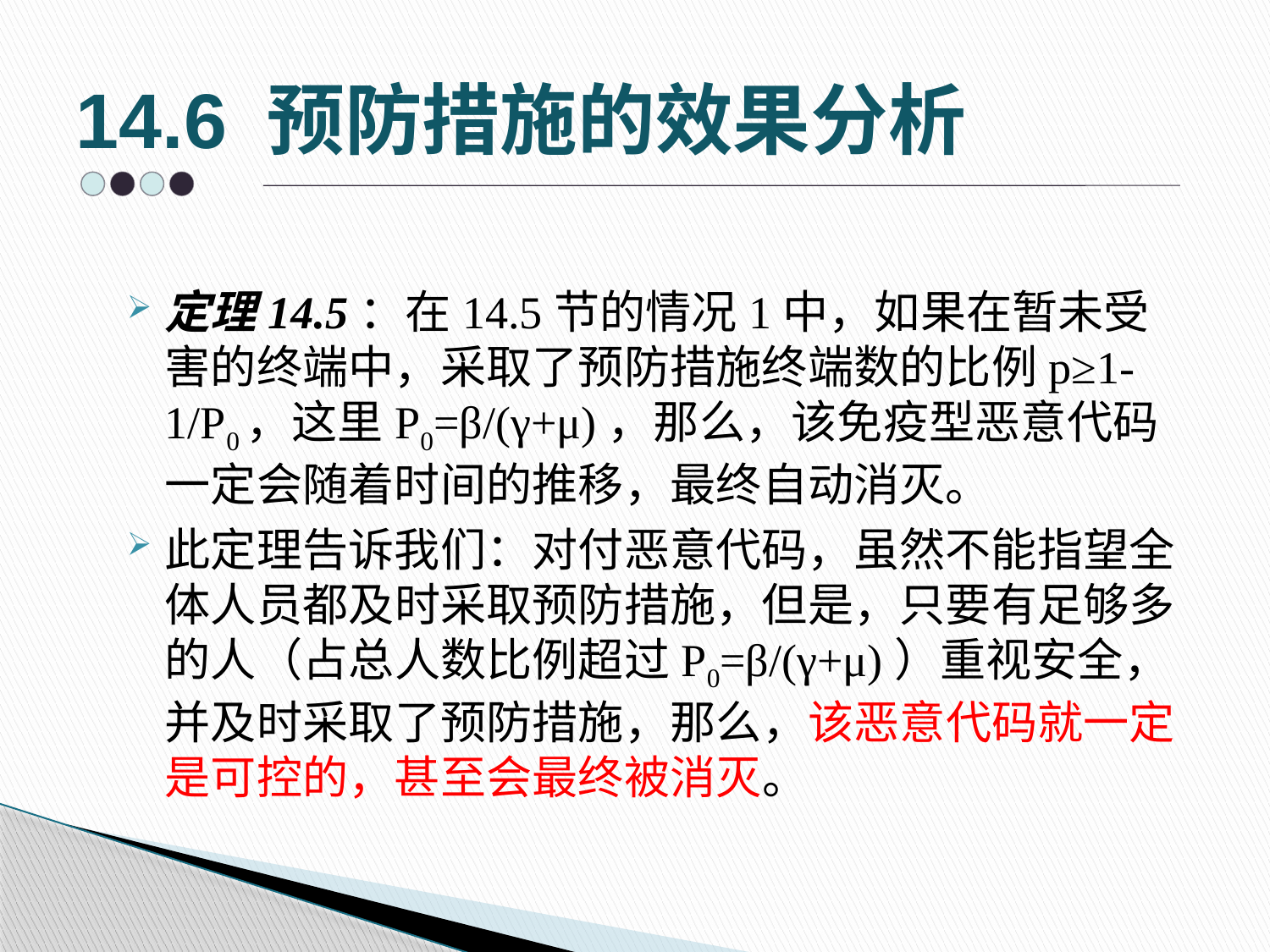

# 14.6 预防措施的效果分析

定理14.5：在14.5节的情况1中，如果在暂未受害的终端中，采取了预防措施终端数的比例p≥1-1/P0，这里P0=β/(γ+μ)，那么，该免疫型恶意代码一定会随着时间的推移，最终自动消灭。
此定理告诉我们：对付恶意代码，虽然不能指望全体人员都及时采取预防措施，但是，只要有足够多的人（占总人数比例超过P0=β/(γ+μ)）重视安全，并及时采取了预防措施，那么，该恶意代码就一定是可控的，甚至会最终被消灭。